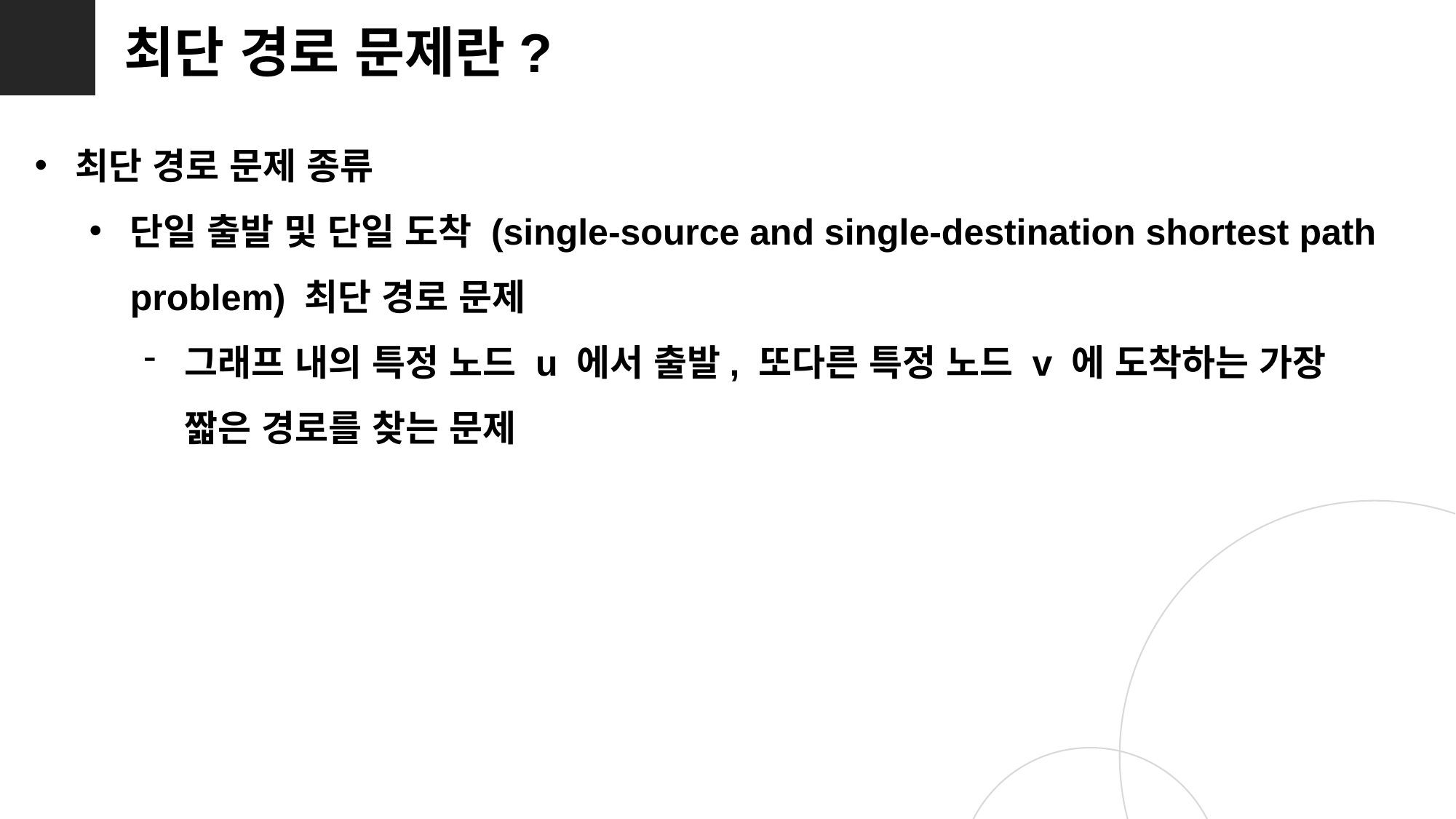

최단 경로 문제란?
최단 경로 문제 종류
단일 출발 및 단일 도착 (single-source and single-destination shortest path problem) 최단 경로 문제
그래프 내의 특정 노드 u 에서 출발, 또다른 특정 노드 v 에 도착하는 가장 짧은 경로를 찾는 문제